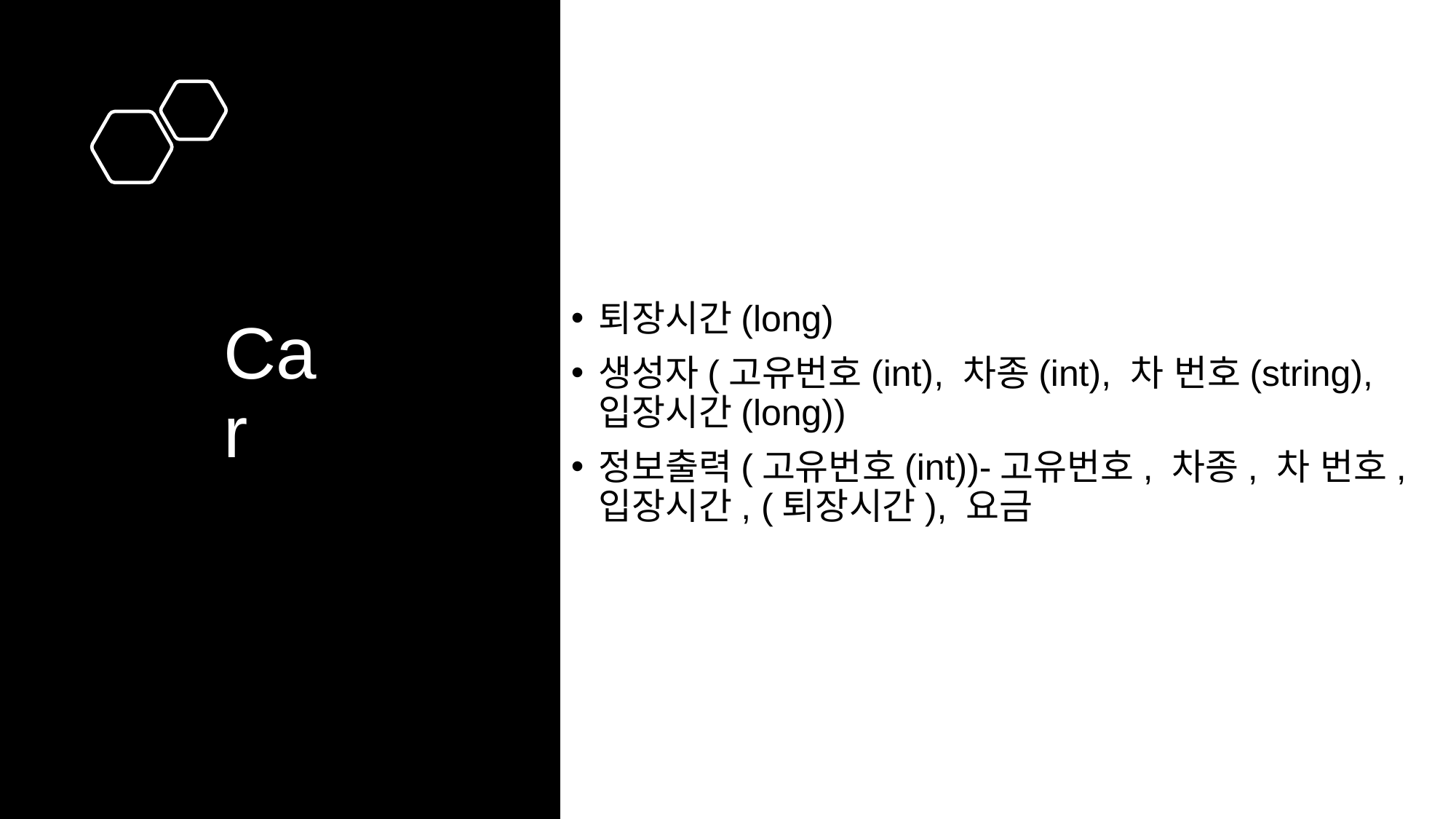

# Car
퇴장시간(long)
생성자(고유번호(int), 차종(int), 차 번호(string),입장시간(long))
정보출력(고유번호(int))-고유번호, 차종, 차 번호,입장시간, (퇴장시간), 요금